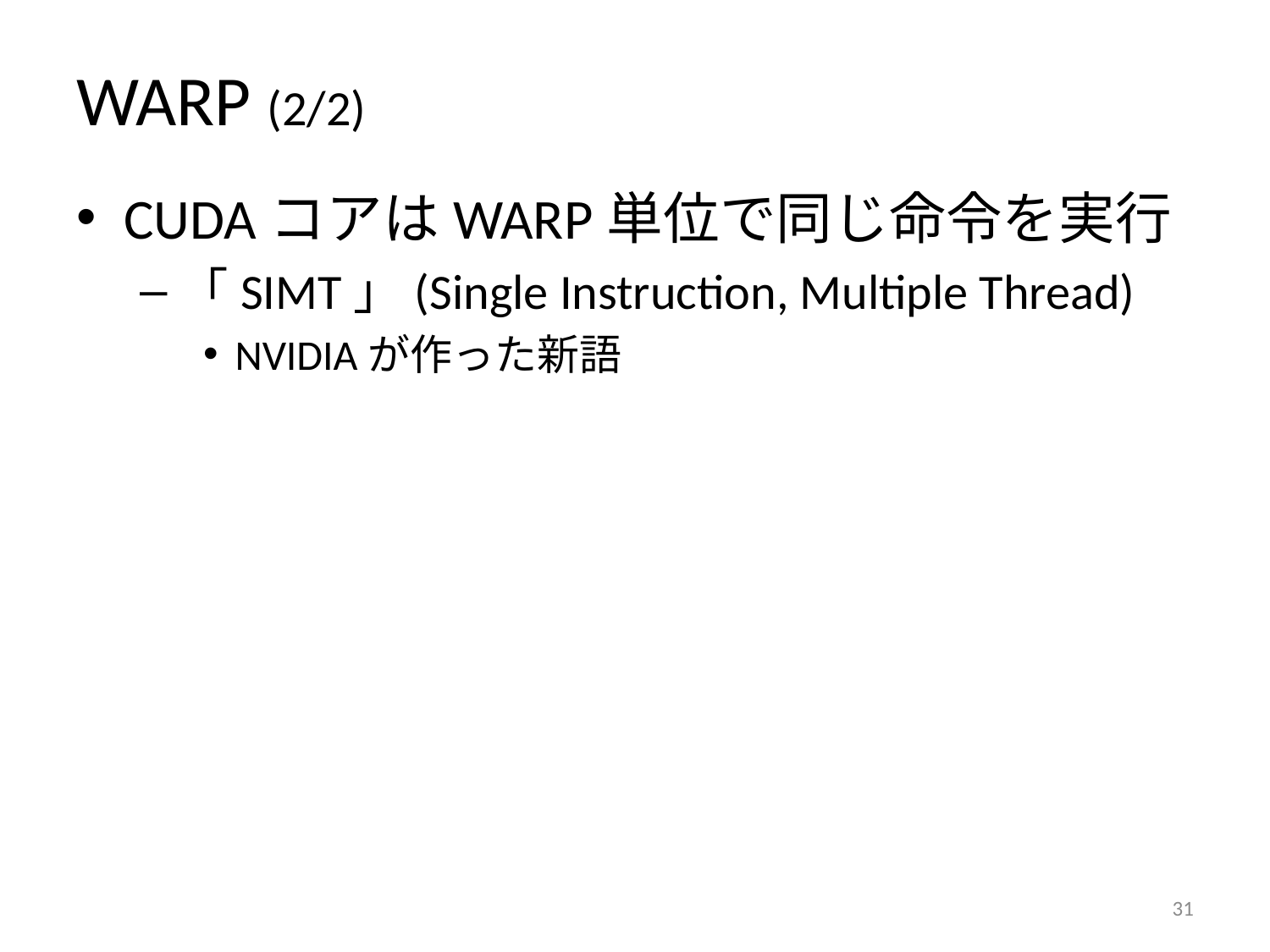

# WARP (2/2)
CUDAコアはWARP単位で同じ命令を実行
「SIMT」(Single Instruction, Multiple Thread)
NVIDIAが作った新語
Fermi アーキテクチャの場合
1WARPを16個のCUDAコアで実行
1サイクルの命令は、32÷16=2(サイクル)で実行される
31